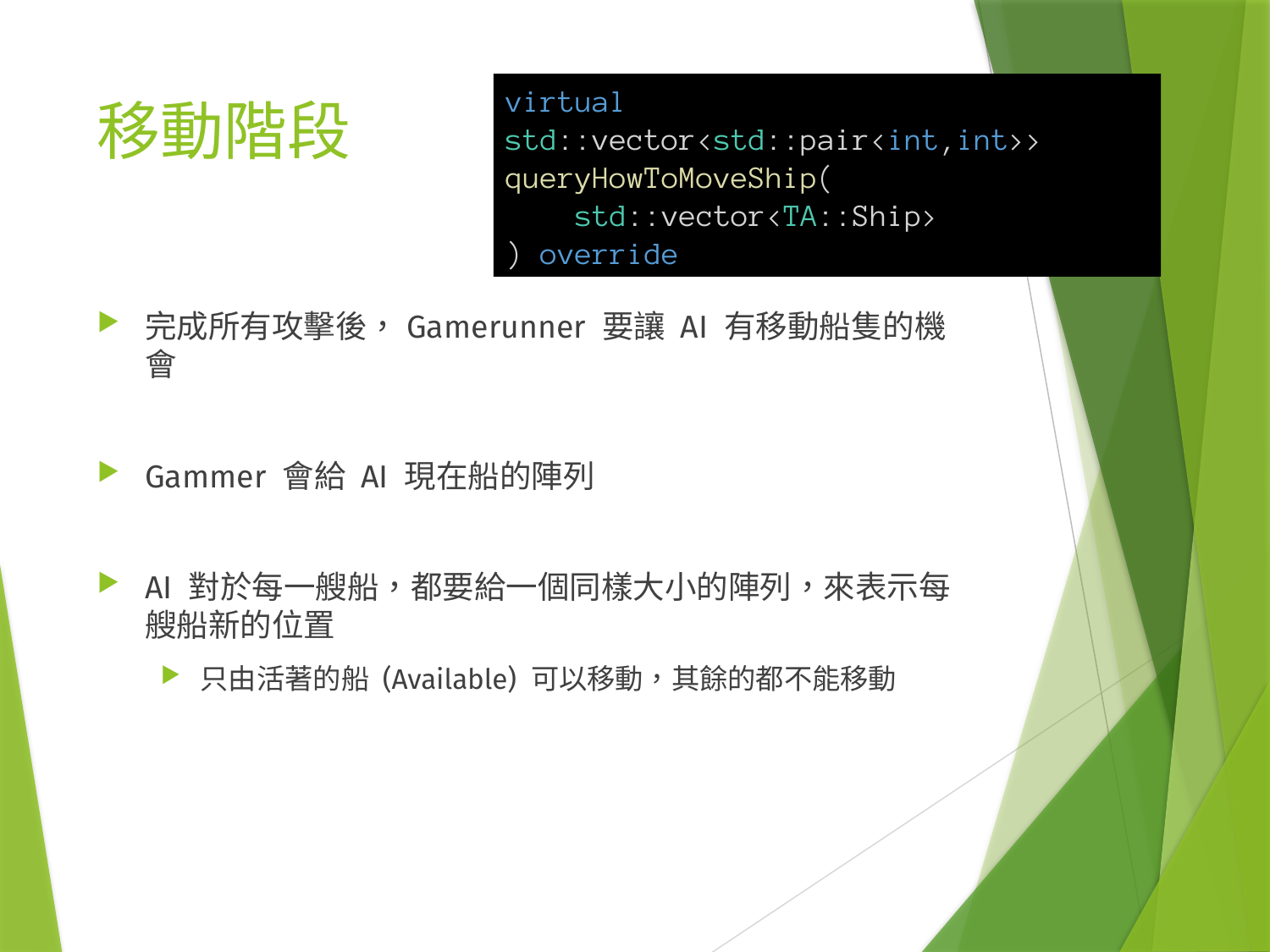

virtual std::vector<std::pair<int,int>> queryHowToMoveShip(
    std::vector<TA::Ship>
) override
# 移動階段
完成所有攻擊後，Gamerunner 要讓 AI 有移動船隻的機會

Gammer 會給 AI 現在船的陣列

AI 對於每一艘船，都要給一個同樣大小的陣列，來表示每艘船新的位置
只由活著的船 (Available) 可以移動，其餘的都不能移動